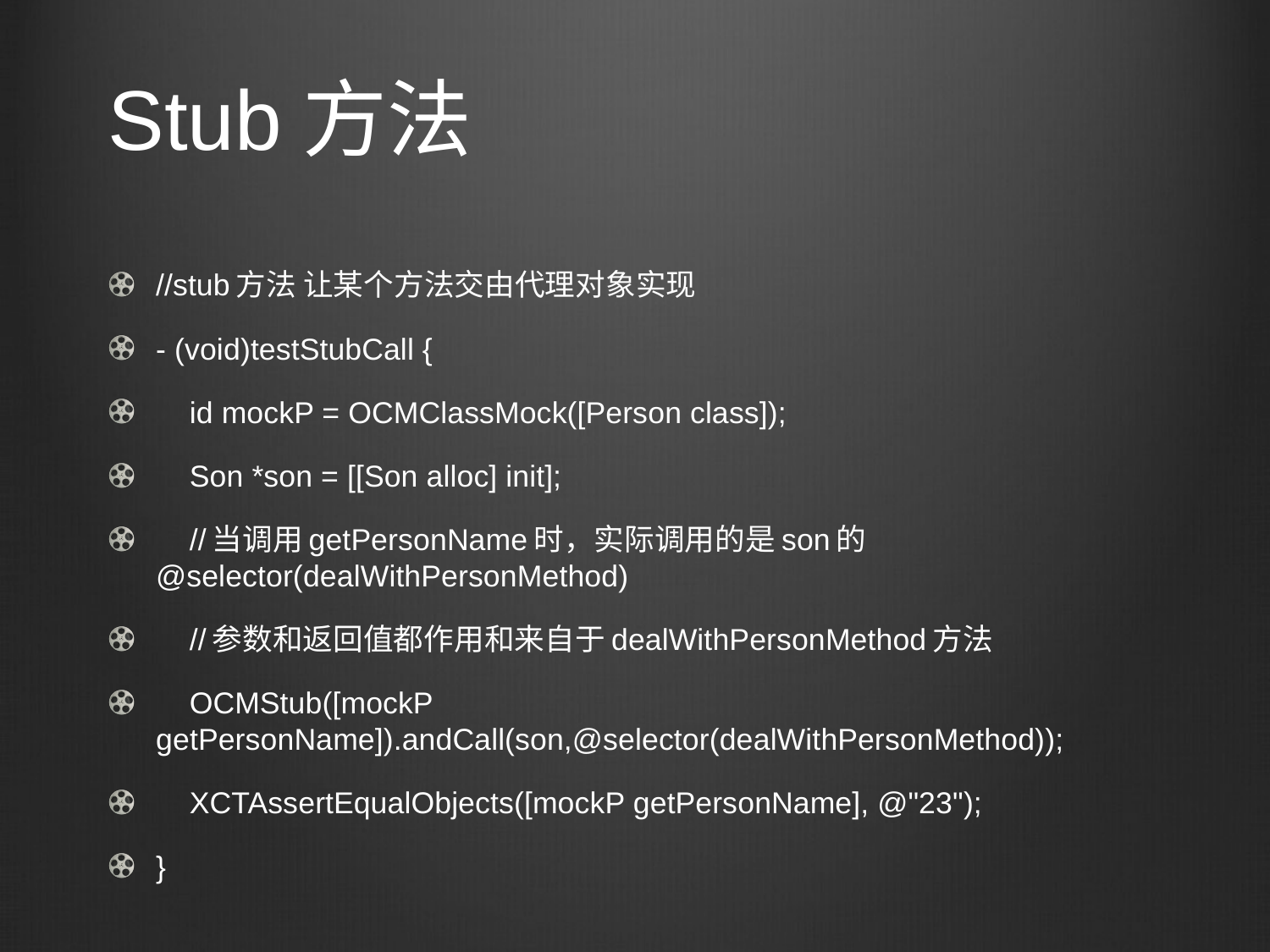

# Stub方法
//stub方法 让某个方法交由代理对象实现
- (void)testStubCall {
    id mockP = OCMClassMock([Person class]);
    Son *son = [[Son alloc] init];
    //当调用getPersonName时，实际调用的是son的@selector(dealWithPersonMethod)
    //参数和返回值都作用和来自于dealWithPersonMethod方法
    OCMStub([mockP getPersonName]).andCall(son,@selector(dealWithPersonMethod));
    XCTAssertEqualObjects([mockP getPersonName], @"23");
}